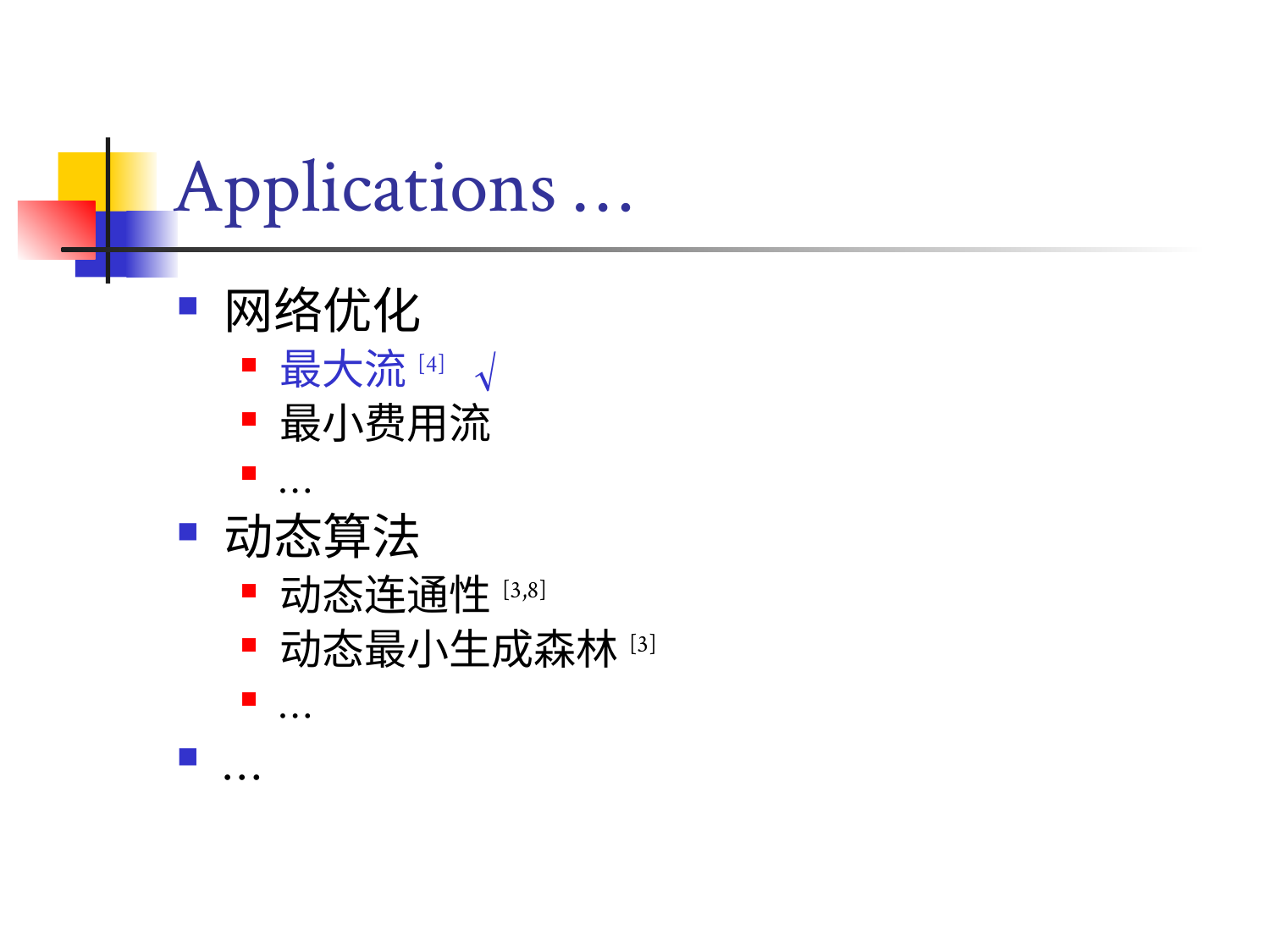

# Applications …
网络优化
最大流[4]   √
最小费用流
…
动态算法
动态连通性[3,8]
动态最小生成森林[3]
…
…